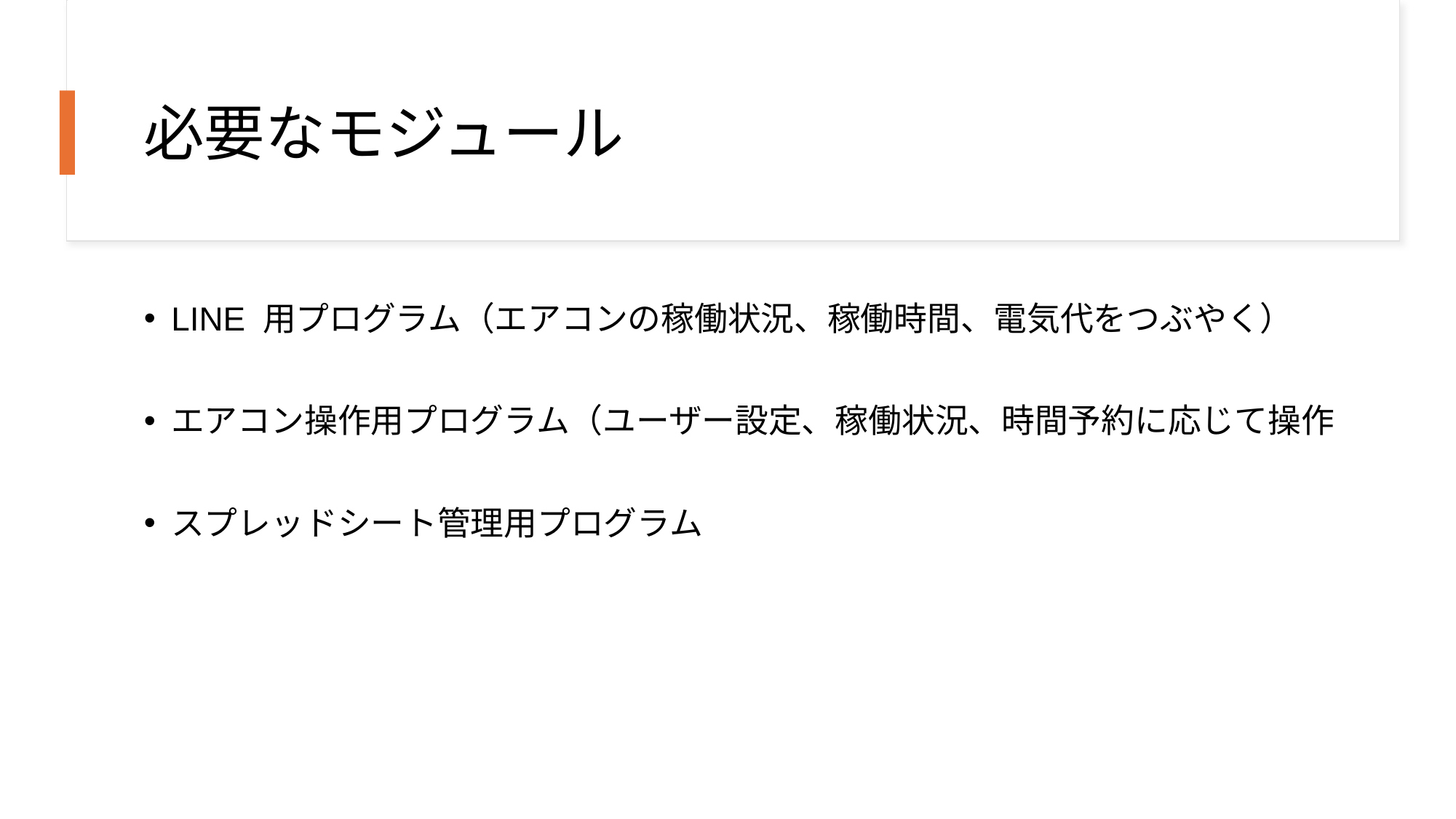

# 必要なモジュール

LINE 用プログラム（エアコンの稼働状況、稼働時間、電気代をつぶやく）

エアコン操作用プログラム（ユーザー設定、稼働状況、時間予約に応じて操作

スプレッドシート管理用プログラム